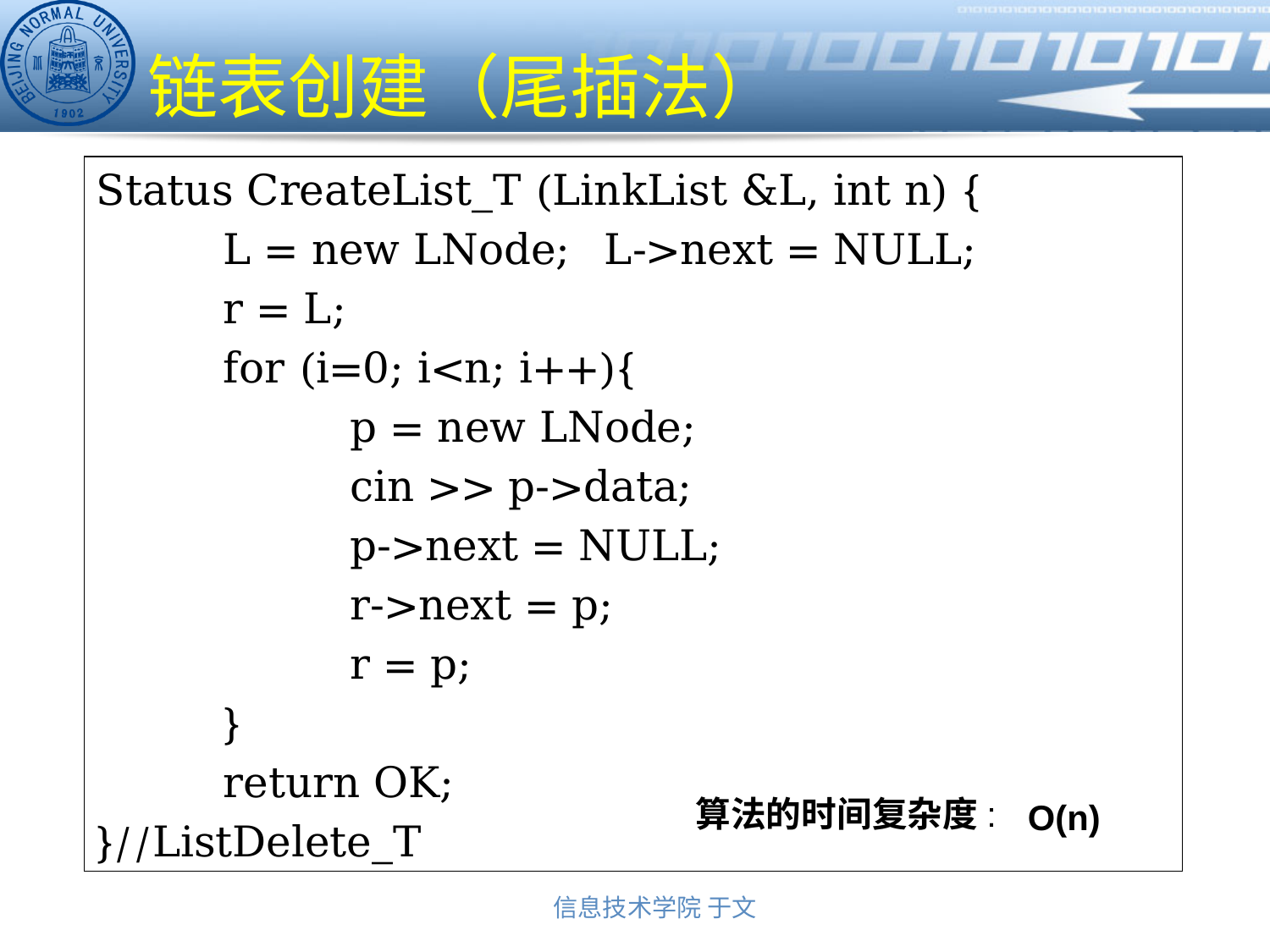

# 链表创建（尾插法）
Status CreateList_T (LinkList &L, int n) {
	L = new LNode;	L->next = NULL;
	r = L;
	for (i=0; i<n; i++){
		p = new LNode;
		cin >> p->data;
		p->next = NULL;
		r->next = p;
		r = p;
	}
	return OK;
}//ListDelete_T
算法的时间复杂度:
O(n)